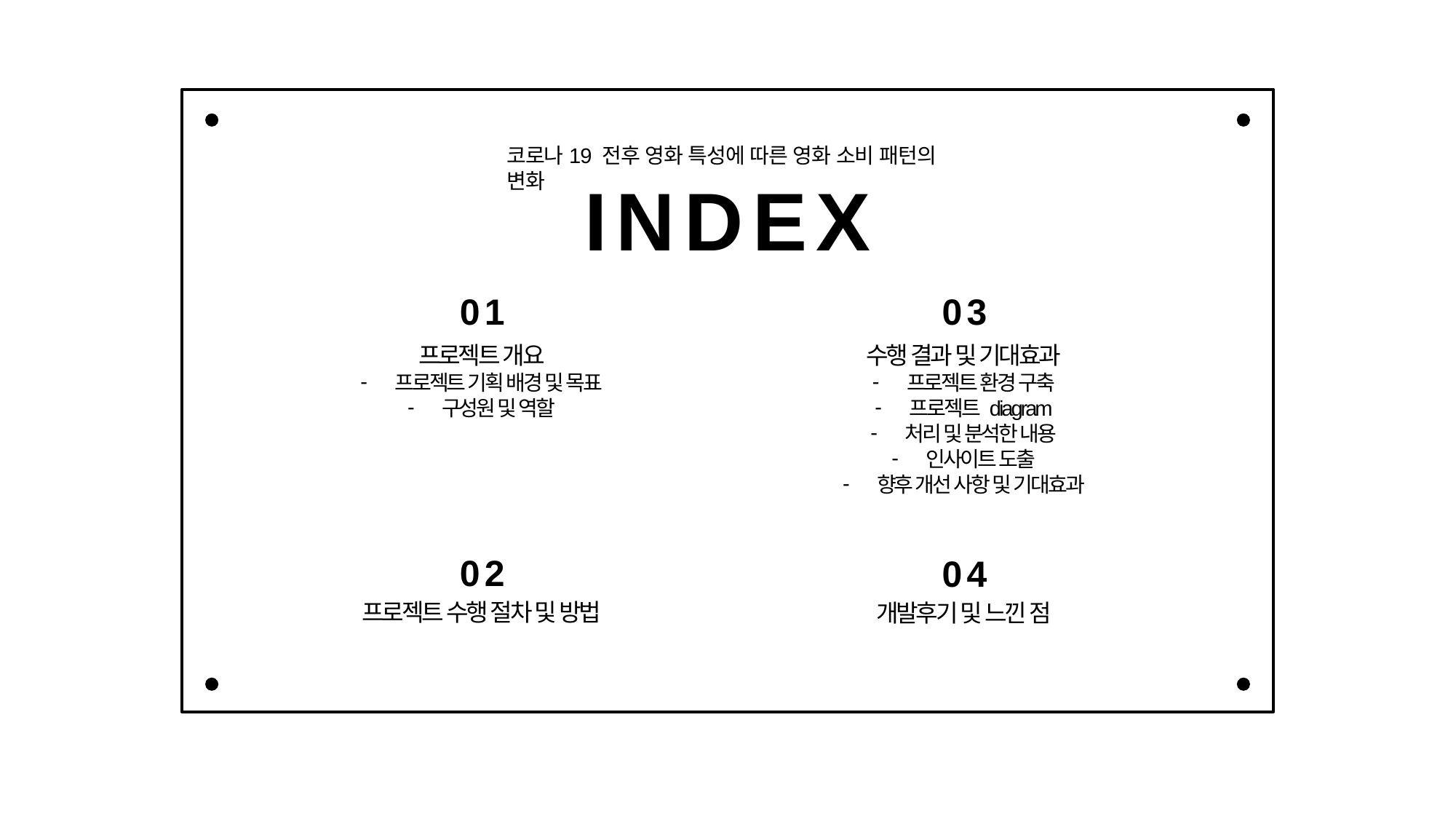

코로나19 전후 영화 특성에 따른 영화 소비 패턴의 변화
INDEX
01
03
프로젝트 개요
프로젝트 기획 배경 및 목표
구성원 및 역할
수행 결과 및 기대효과
프로젝트 환경 구축
프로젝트 diagram
처리 및 분석한 내용
인사이트 도출
향후 개선 사항 및 기대효과
02
04
프로젝트 수행 절차 및 방법
개발후기 및 느낀 점